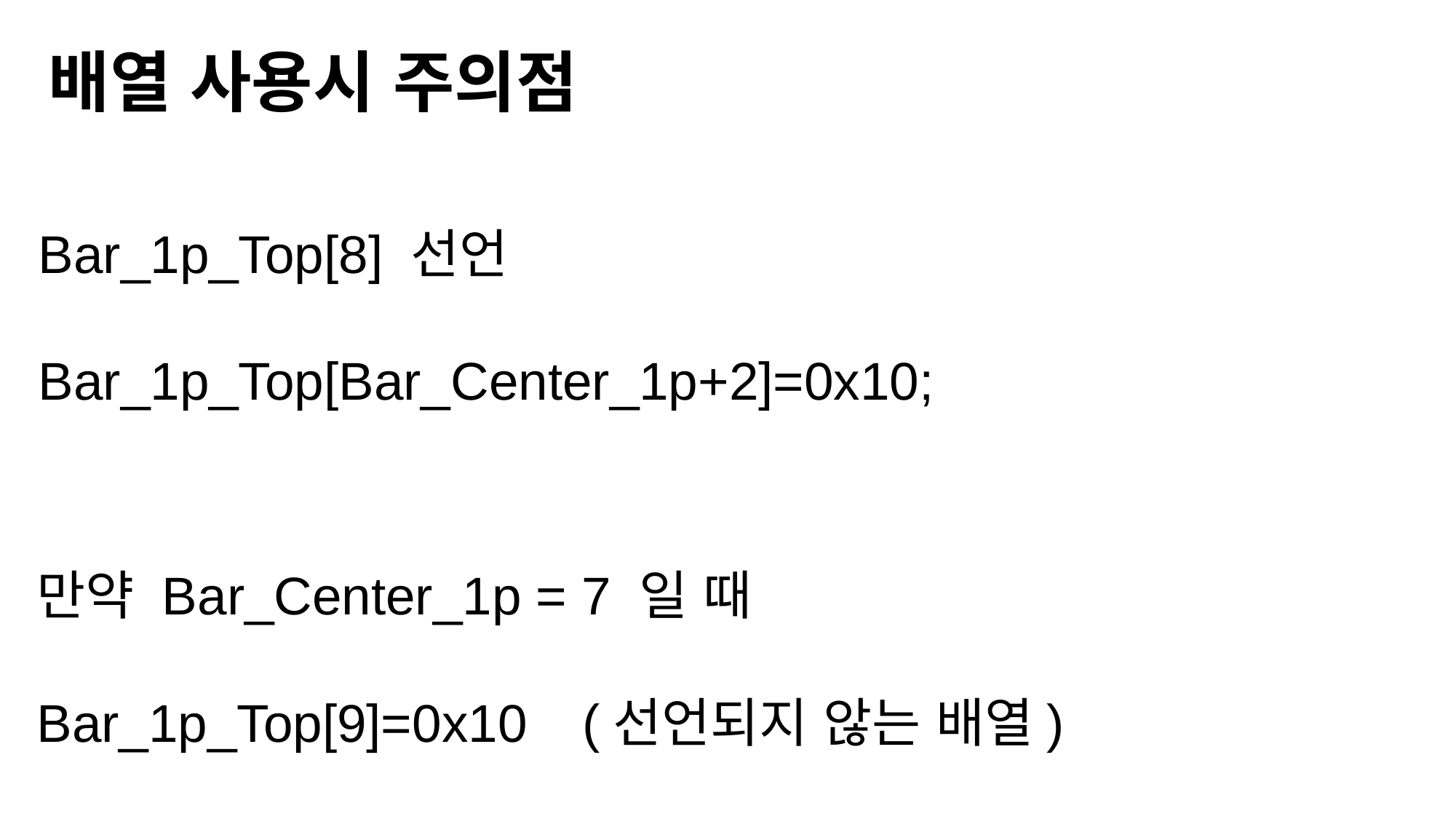

# 배열 사용시 주의점
Bar_1p_Top[8] 선언

Bar_1p_Top[Bar_Center_1p+2]=0x10;
만약 Bar_Center_1p = 7 일 때

Bar_1p_Top[9]=0x10	(선언되지 않는 배열)